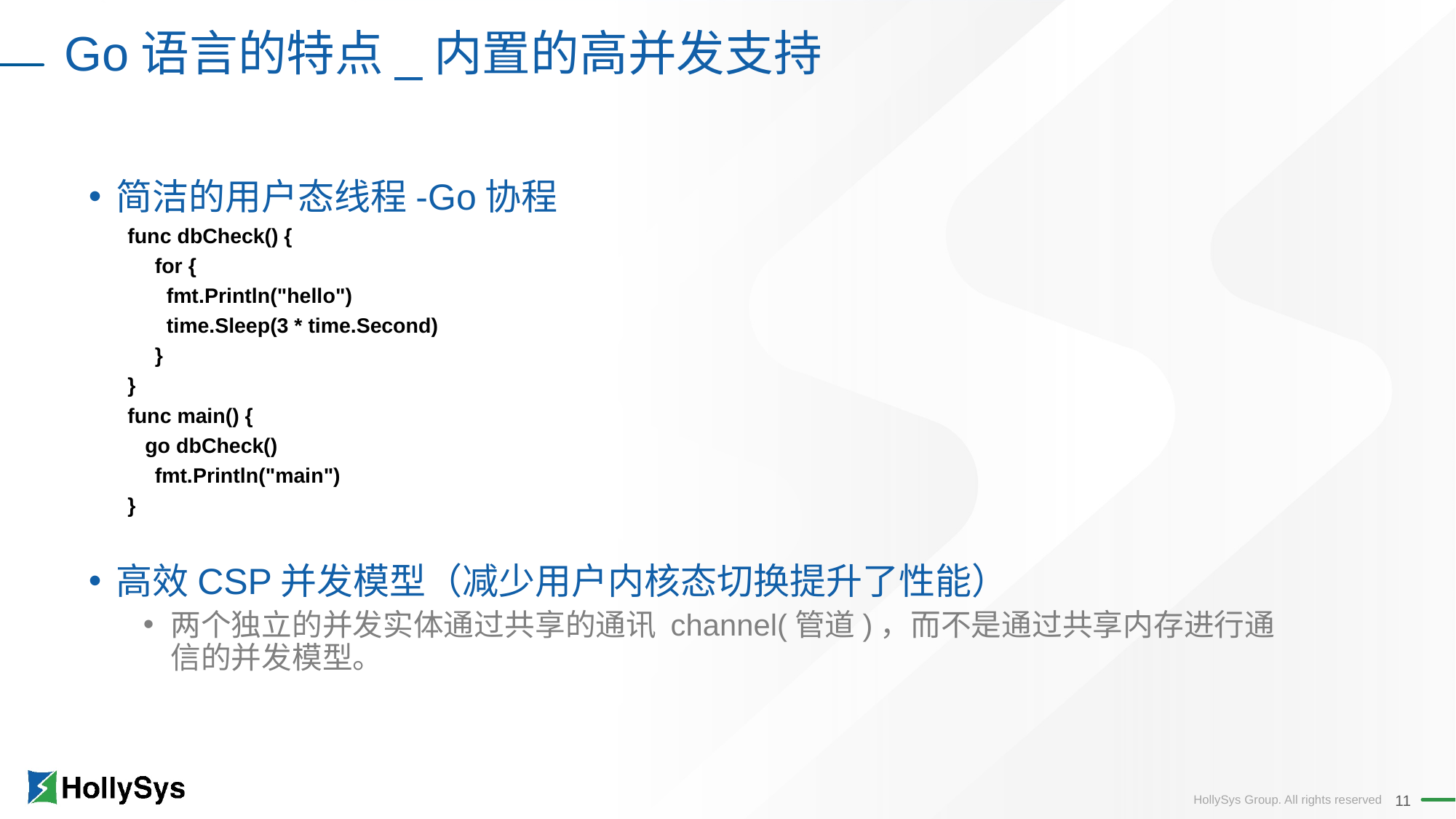

Go语言的特点_内置的高并发支持
简洁的用户态线程-Go协程
  func dbCheck() {
	  for {
	    fmt.Println("hello")
	    time.Sleep(3 * time.Second)
	  }
  }
  func main() {
     go dbCheck()
	  fmt.Println("main")
  }

高效CSP并发模型（减少用户内核态切换提升了性能）
两个独立的并发实体通过共享的通讯 channel(管道)，而不是通过共享内存进行通信的并发模型。